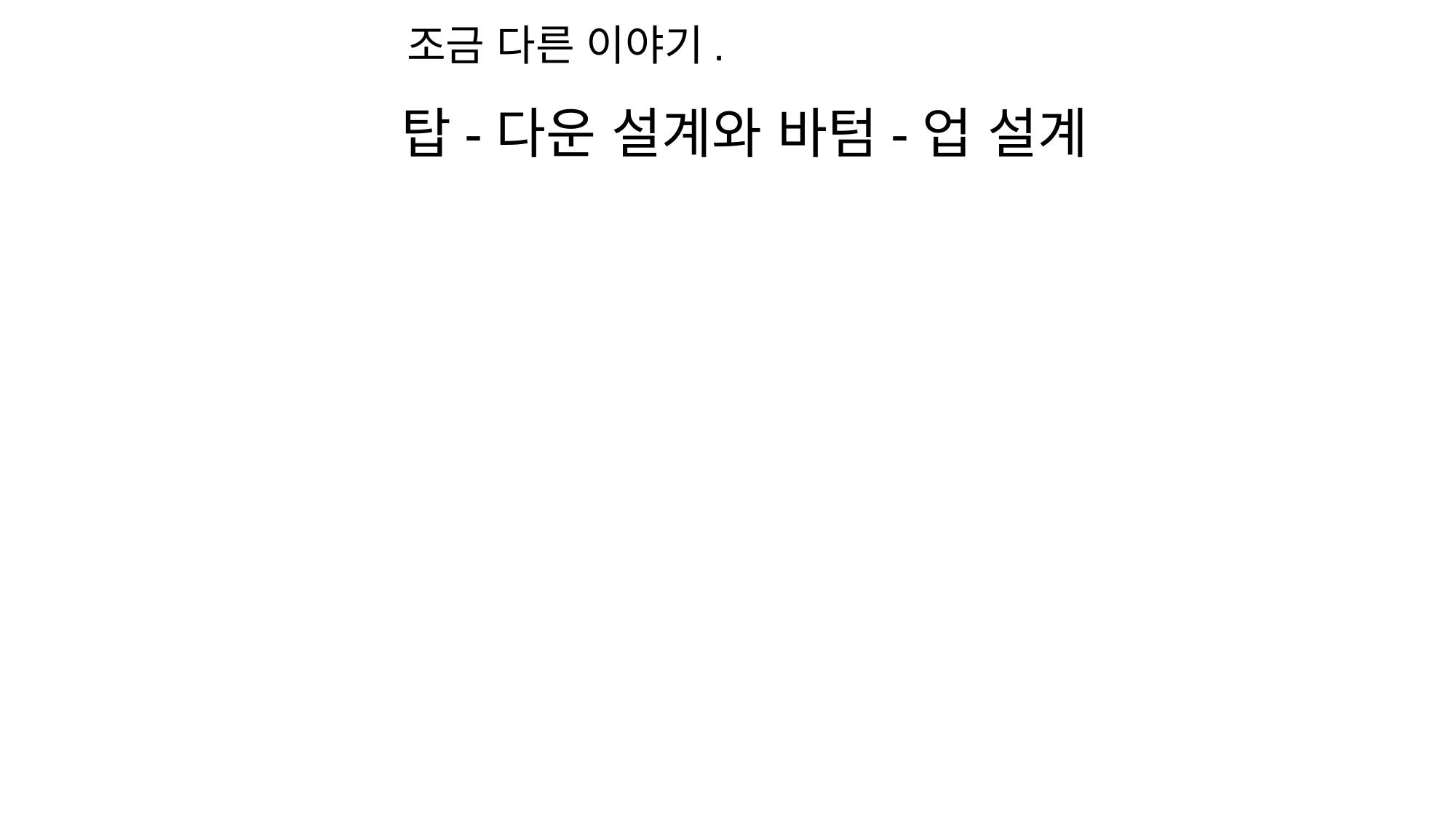

조금 다른 이야기.
탑-다운 설계와 바텀-업 설계